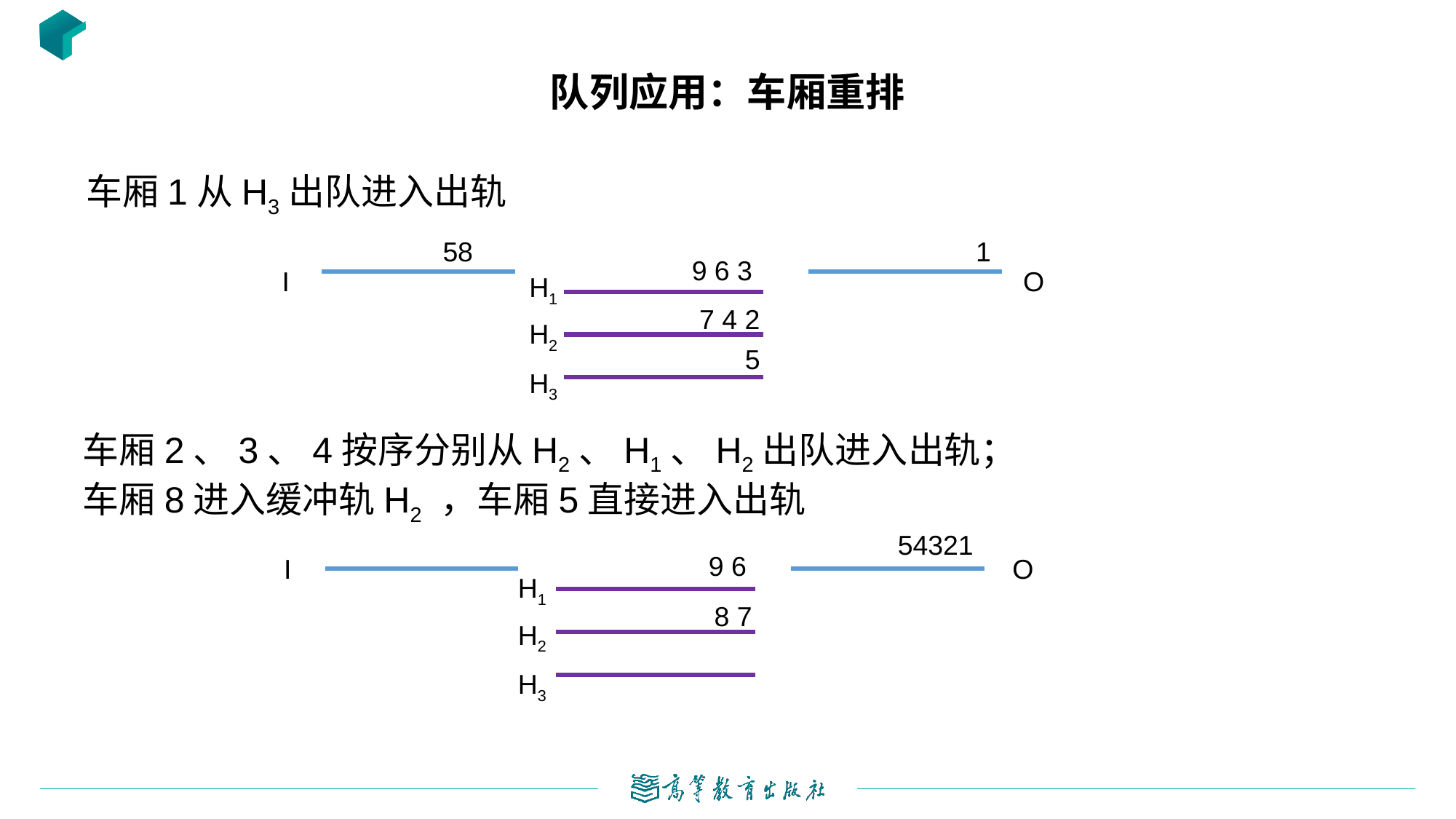

# 队列应用：车厢重排
车厢1从H3出队进入出轨
              58
1
9 6 3
I
O
H1
7 4 2
H2
 5
H3
车厢2、3、4按序分别从H2、H1、H2出队进入出轨；
车厢8进入缓冲轨H2 ，车厢5直接进入出轨
54321
9 6
I
O
H1
8 7
H2
H3